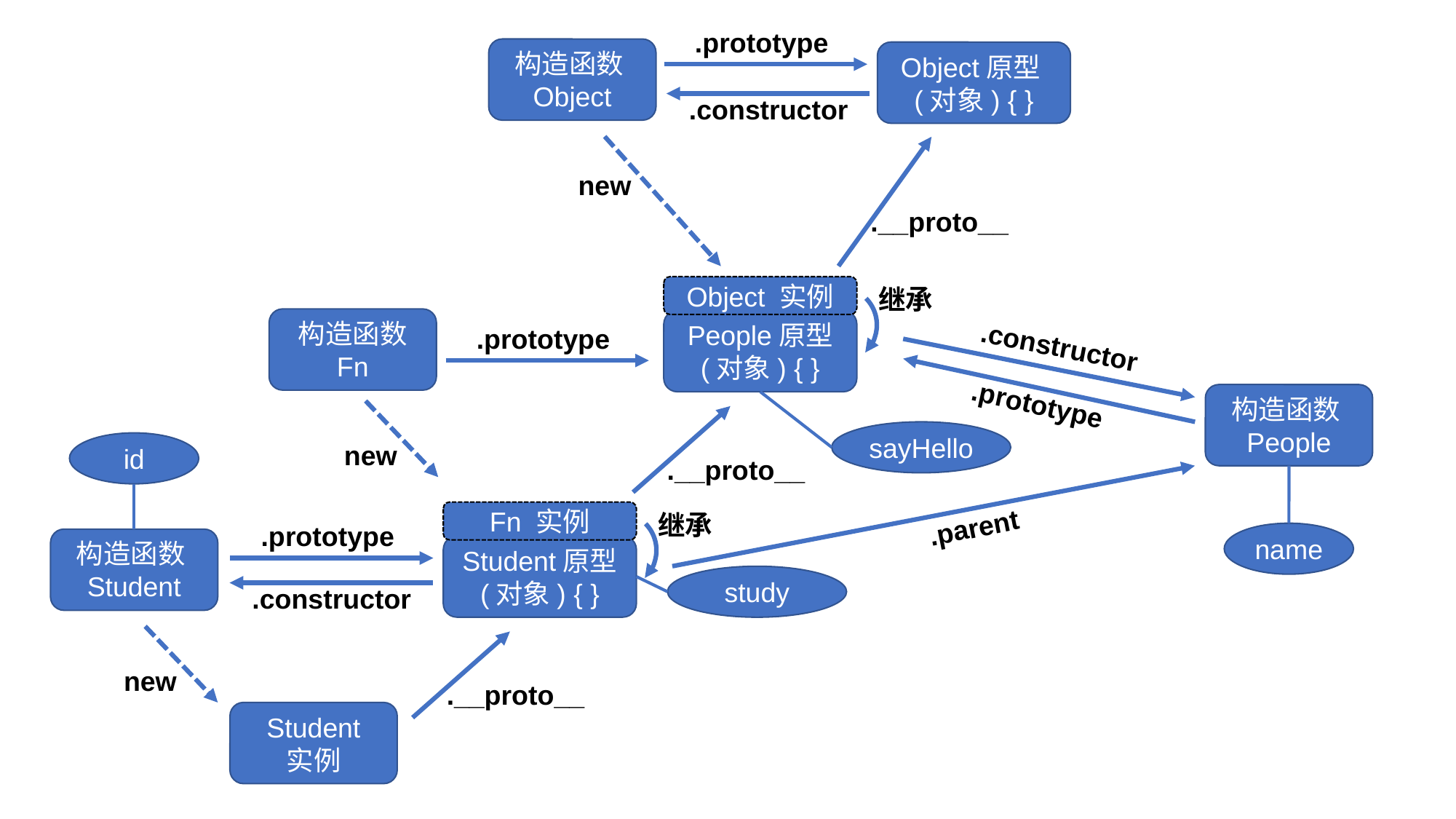

.prototype
构造函数Object
Object原型(对象) { }
.constructor
new
.__proto__
Object 实例
继承

构造函数
Fn
People原型
(对象) { }
.prototype
.constructor
.prototype
构造函数People
sayHello
id
new
.__proto__
Fn 实例
继承

.prototype
构造函数Student
Student原型
(对象) { }
new
.__proto__
Student
实例
.parent
name
study
.constructor